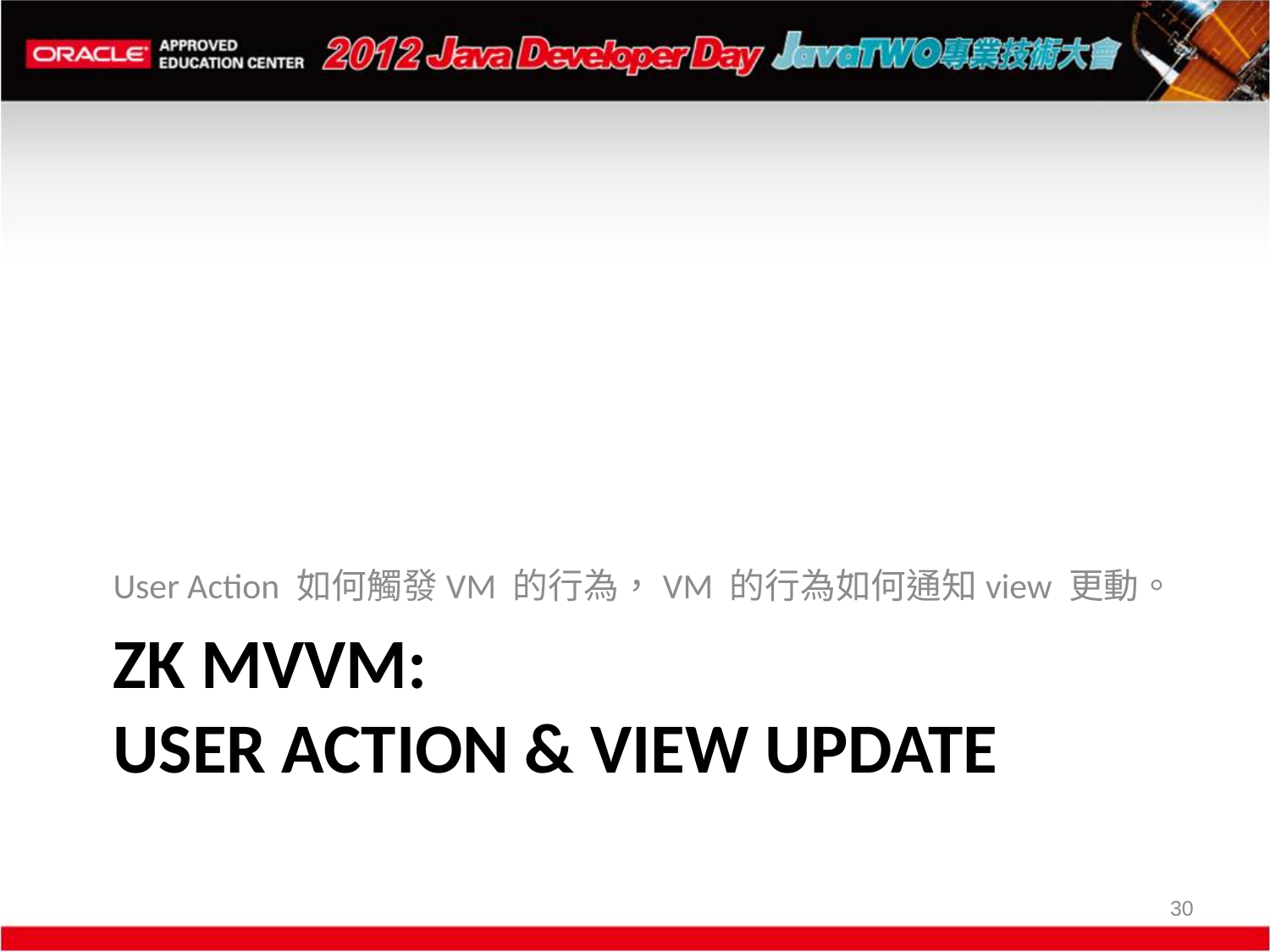

User Action 如何觸發VM 的行為，VM 的行為如何通知view 更動。
# ZK MVVM: User action & view update
30